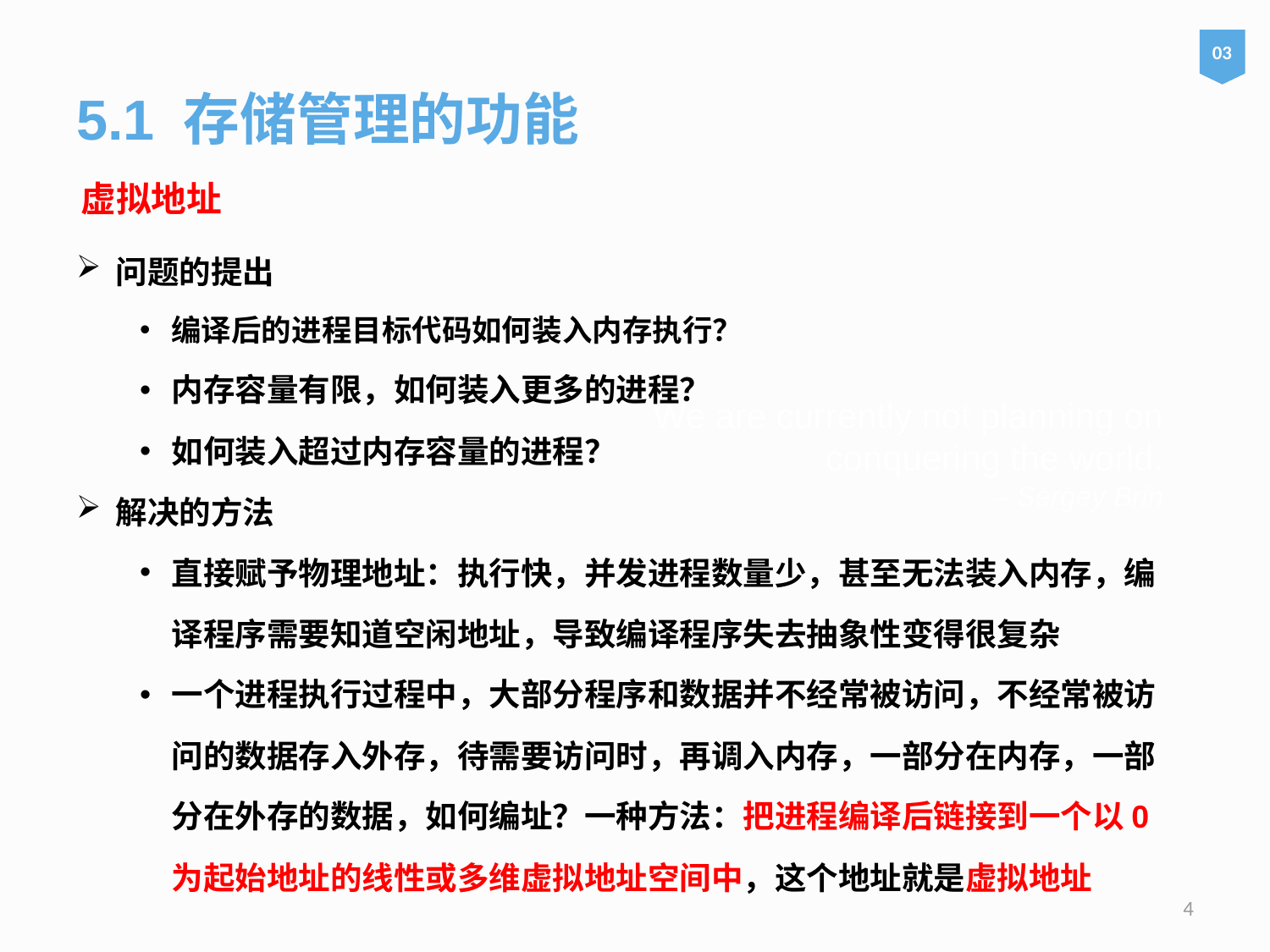

03
5.1 存储管理的功能
虚拟地址
问题的提出
编译后的进程目标代码如何装入内存执行？
内存容量有限，如何装入更多的进程？
如何装入超过内存容量的进程？
解决的方法
直接赋予物理地址：执行快，并发进程数量少，甚至无法装入内存，编译程序需要知道空闲地址，导致编译程序失去抽象性变得很复杂
一个进程执行过程中，大部分程序和数据并不经常被访问，不经常被访问的数据存入外存，待需要访问时，再调入内存，一部分在内存，一部分在外存的数据，如何编址？一种方法：把进程编译后链接到一个以0为起始地址的线性或多维虚拟地址空间中，这个地址就是虚拟地址

# We are currently not planning on conquering the world. – Sergey Brin
4